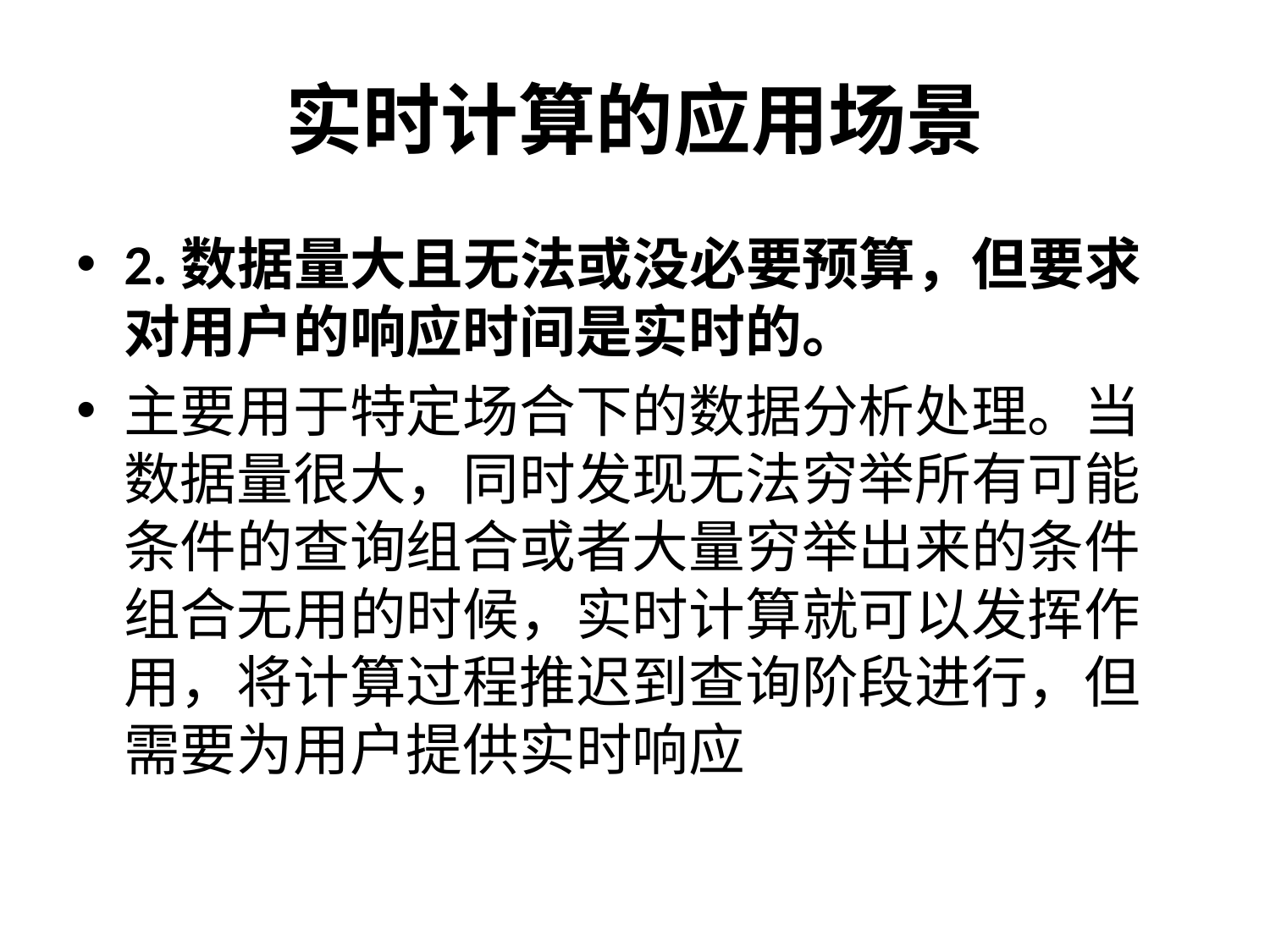

# 实时计算的应用场景
2.数据量大且无法或没必要预算，但要求对用户的响应时间是实时的。
主要用于特定场合下的数据分析处理。当数据量很大，同时发现无法穷举所有可能条件的查询组合或者大量穷举出来的条件组合无用的时候，实时计算就可以发挥作用，将计算过程推迟到查询阶段进行，但需要为用户提供实时响应